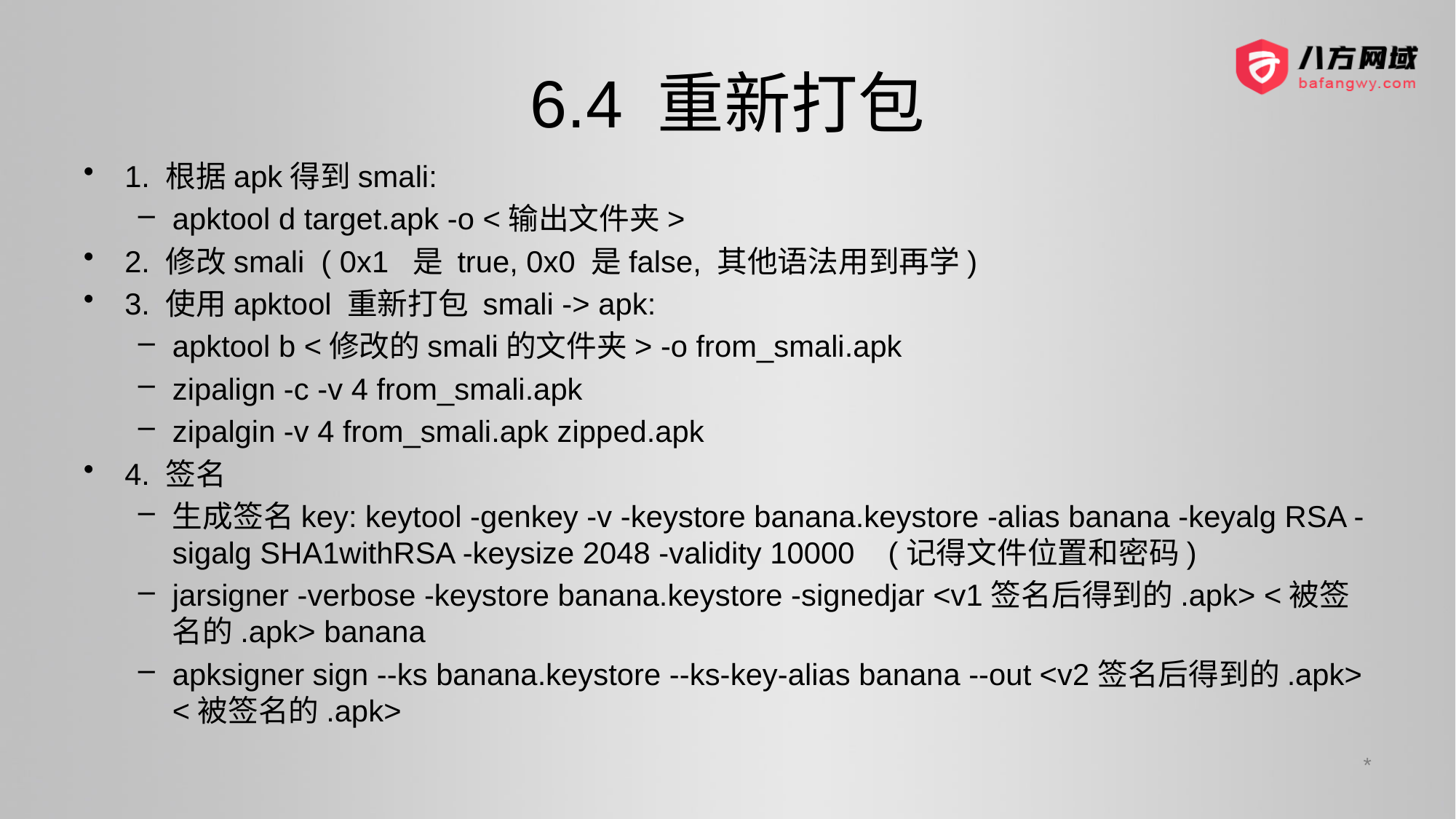

# 6.4 重新打包
1. 根据apk得到smali:
apktool d target.apk -o <输出文件夹>
2. 修改smali  ( 0x1  是 true, 0x0 是false, 其他语法用到再学)
3. 使用apktool 重新打包 smali -> apk:
apktool b <修改的smali的文件夹> -o from_smali.apk
zipalign -c -v 4 from_smali.apk
zipalgin -v 4 from_smali.apk zipped.apk
4. 签名
生成签名key: keytool -genkey -v -keystore banana.keystore -alias banana -keyalg RSA -sigalg SHA1withRSA -keysize 2048 -validity 10000    (记得文件位置和密码)
jarsigner -verbose -keystore banana.keystore -signedjar <v1签名后得到的.apk> <被签名的.apk> banana
apksigner sign --ks banana.keystore --ks-key-alias banana --out <v2签名后得到的.apk> <被签名的.apk>

*